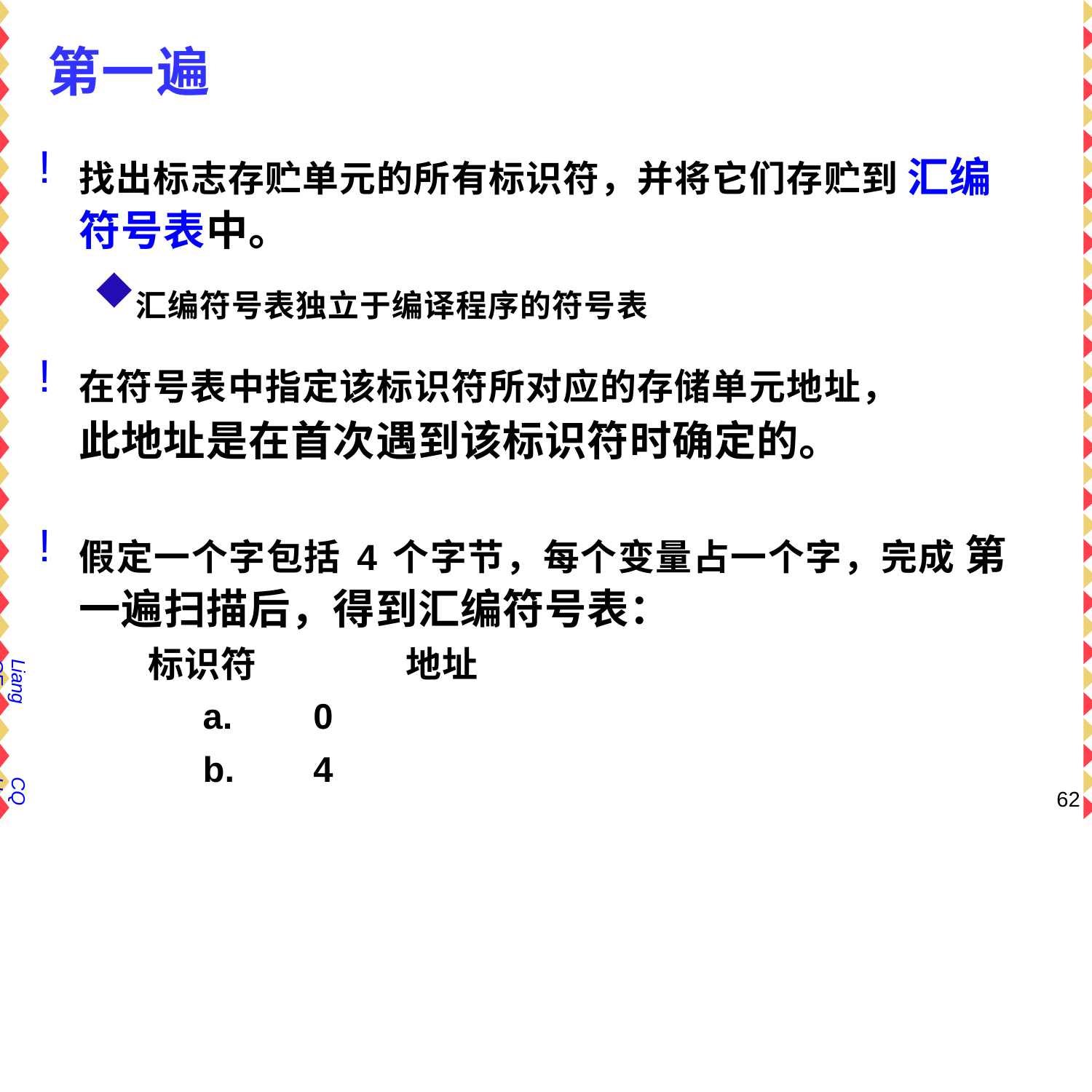

# 第一遍
找出标志存贮单元的所有标识符，并将它们存贮到 汇编符号表中。
汇编符号表独立于编译程序的符号表
在符号表中指定该标识符所对应的存储单元地址，
此地址是在首次遇到该标识符时确定的。

假定一个字包括4个字节，每个变量占一个字，完成 第一遍扫描后，得到汇编符号表：
标识符	地址
0
4
Liang GE
CQU
62